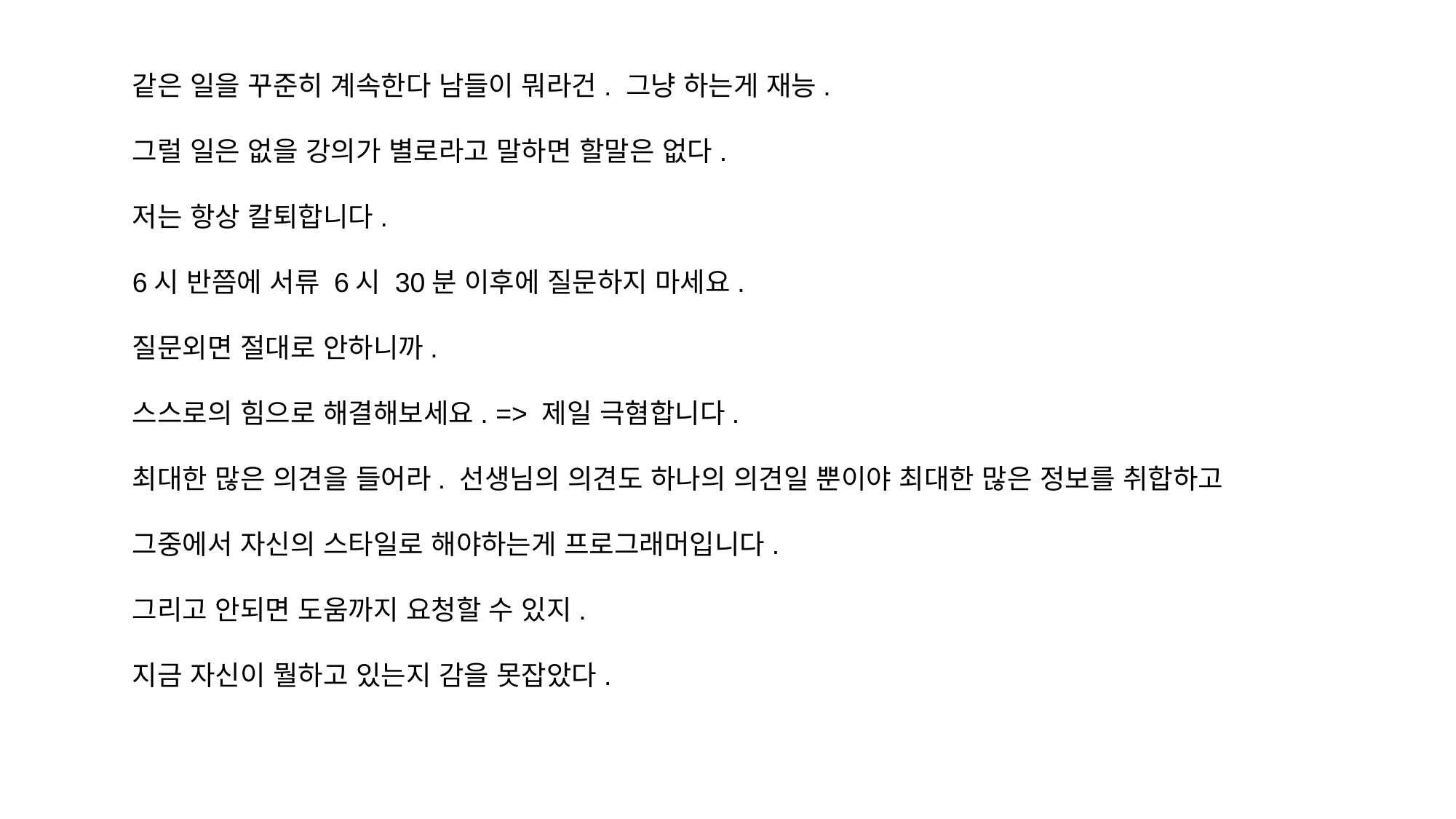

같은 일을 꾸준히 계속한다 남들이 뭐라건. 그냥 하는게 재능.

그럴 일은 없을 강의가 별로라고 말하면 할말은 없다.

저는 항상 칼퇴합니다.

6시 반쯤에 서류 6시 30분 이후에 질문하지 마세요.

질문외면 절대로 안하니까.

스스로의 힘으로 해결해보세요. => 제일 극혐합니다.

최대한 많은 의견을 들어라. 선생님의 의견도 하나의 의견일 뿐이야 최대한 많은 정보를 취합하고

그중에서 자신의 스타일로 해야하는게 프로그래머입니다.

그리고 안되면 도움까지 요청할 수 있지.

지금 자신이 뭘하고 있는지 감을 못잡았다.